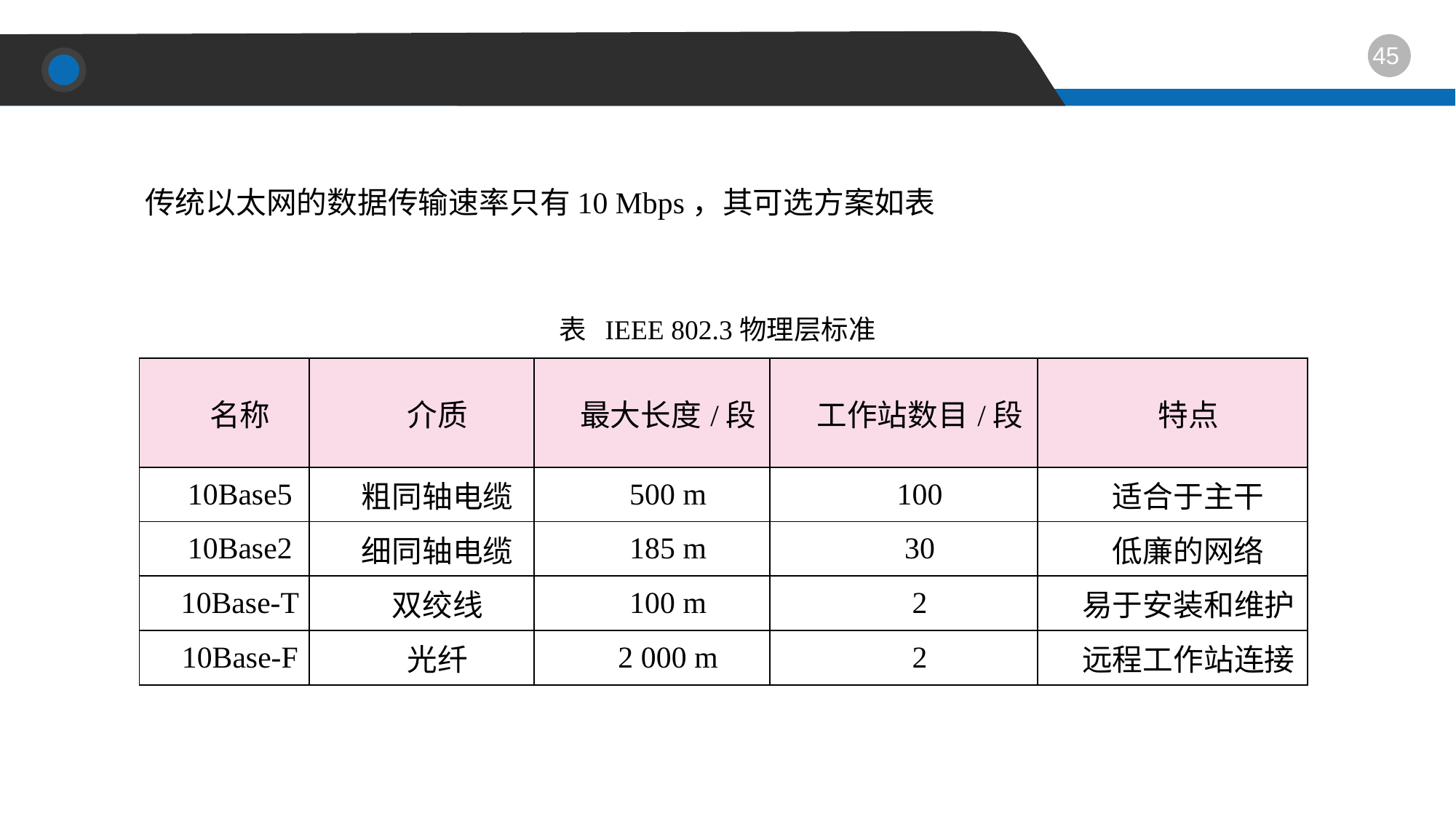

传统以太网的数据传输速率只有10 Mbps，其可选方案如表
表  IEEE 802.3物理层标准
| 名称 | 介质 | 最大长度/段 | 工作站数目/段 | 特点 |
| --- | --- | --- | --- | --- |
| 10Base5 | 粗同轴电缆 | 500 m | 100 | 适合于主干 |
| 10Base2 | 细同轴电缆 | 185 m | 30 | 低廉的网络 |
| 10Base-T | 双绞线 | 100 m | 2 | 易于安装和维护 |
| 10Base-F | 光纤 | 2 000 m | 2 | 远程工作站连接 |